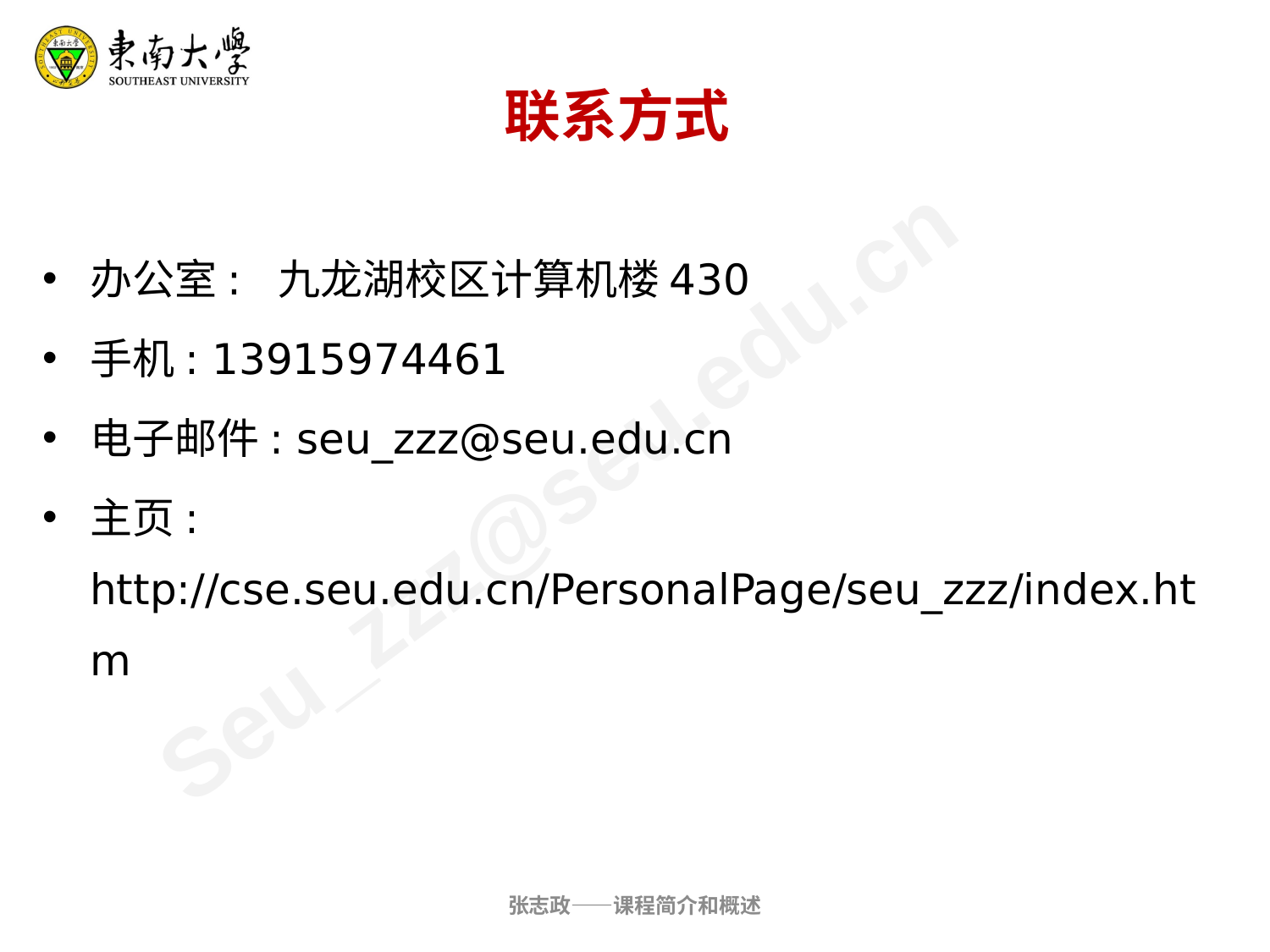

联系方式
办公室:  九龙湖校区计算机楼430
手机: 13915974461
电子邮件: seu_zzz@seu.edu.cn
主页: http://cse.seu.edu.cn/PersonalPage/seu_zzz/index.htm

张志政——课程简介和概述
4